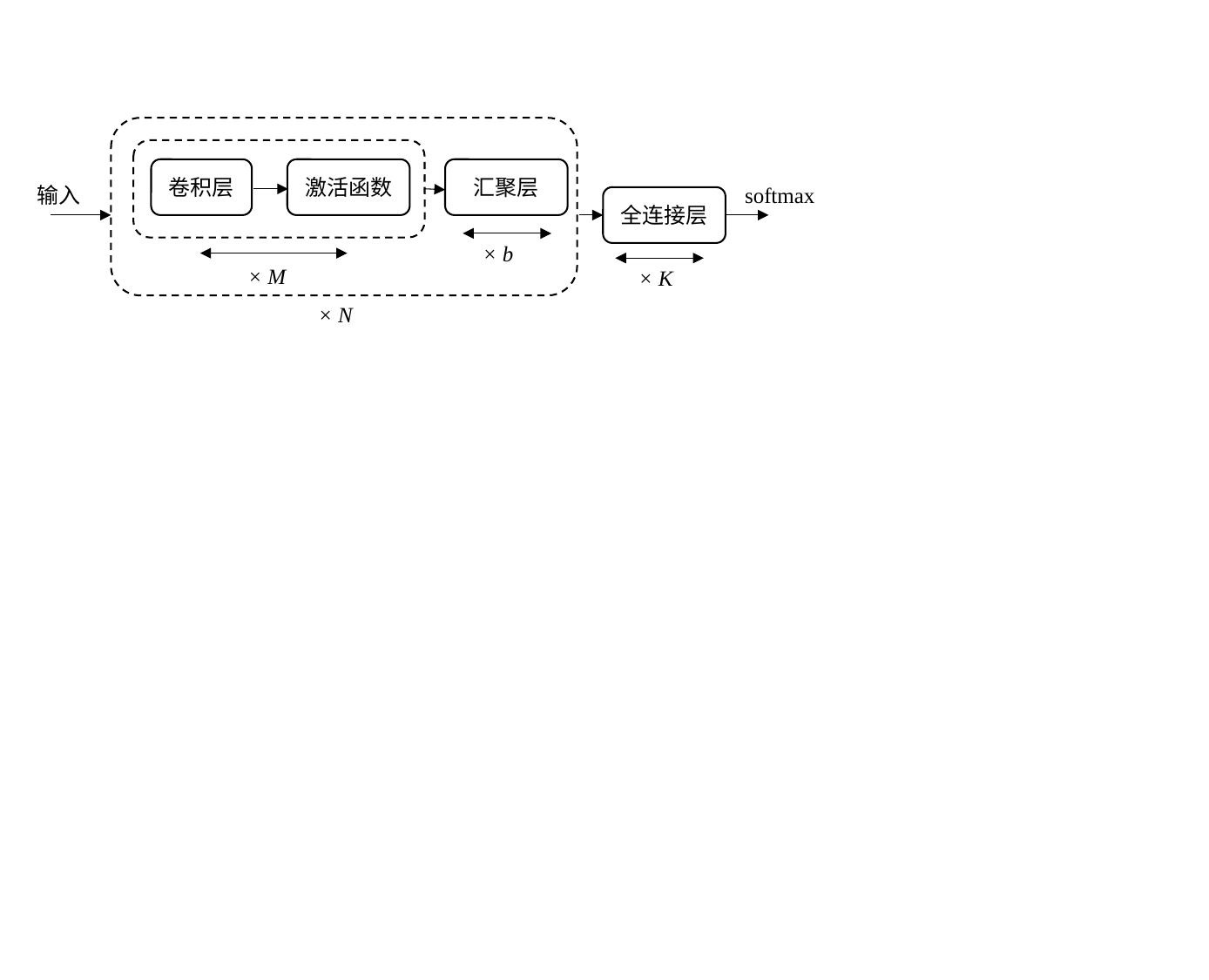

卷积层
激活函数
汇聚层
softmax
输入
全连接层
× b
× M
× K
× N